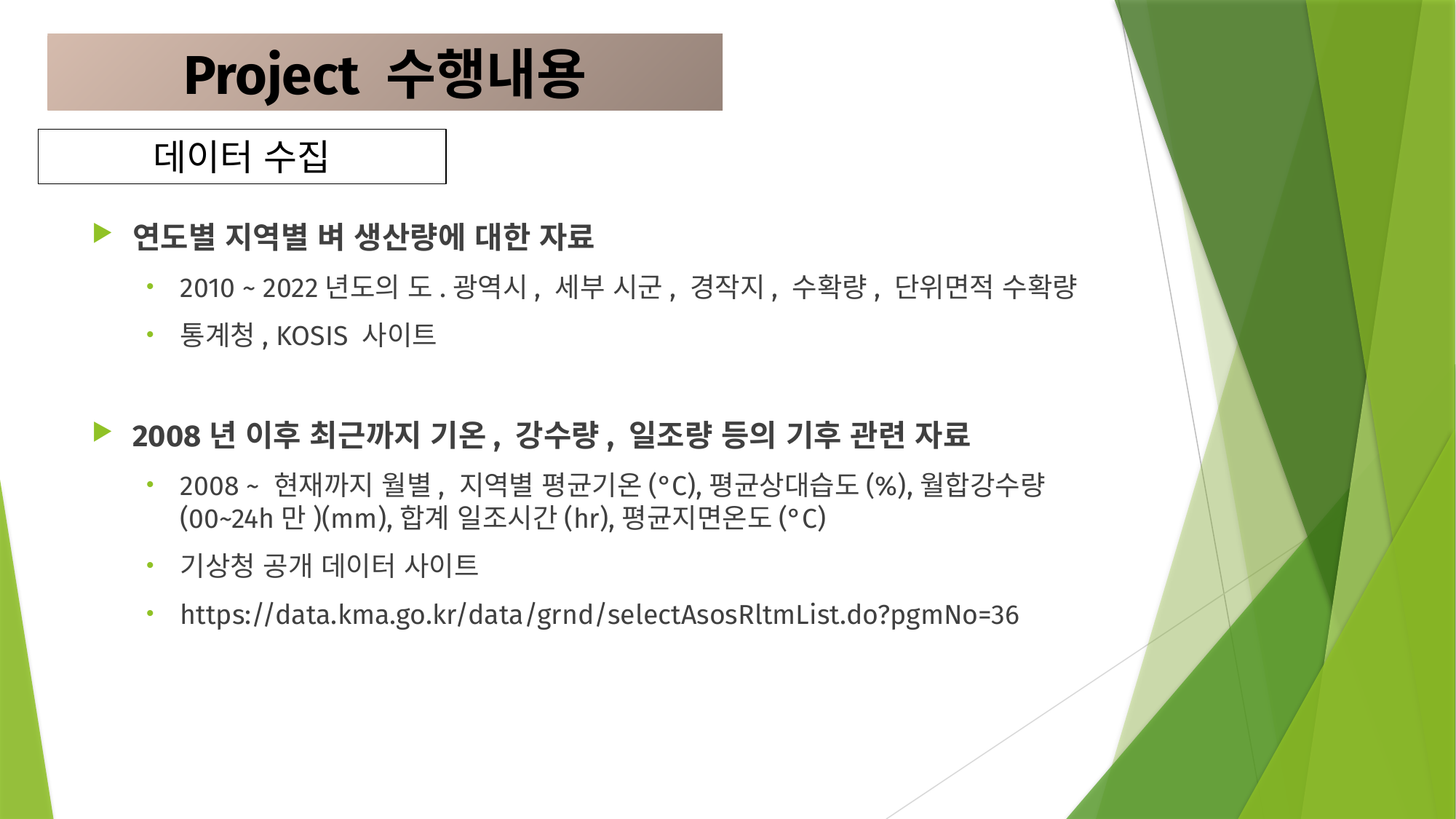

Project 수행내용
#
데이터 수집
연도별 지역별 벼 생산량에 대한 자료
2010 ~ 2022년도의 도.광역시, 세부 시군, 경작지, 수확량, 단위면적 수확량
통계청, KOSIS 사이트

2008년 이후 최근까지 기온, 강수량, 일조량 등의 기후 관련 자료
2008 ~ 현재까지 월별, 지역별 평균기온(°C),평균상대습도(%),월합강수량(00~24h만)(mm),합계 일조시간(hr),평균지면온도(°C)
기상청 공개 데이터 사이트
https://data.kma.go.kr/data/grnd/selectAsosRltmList.do?pgmNo=36